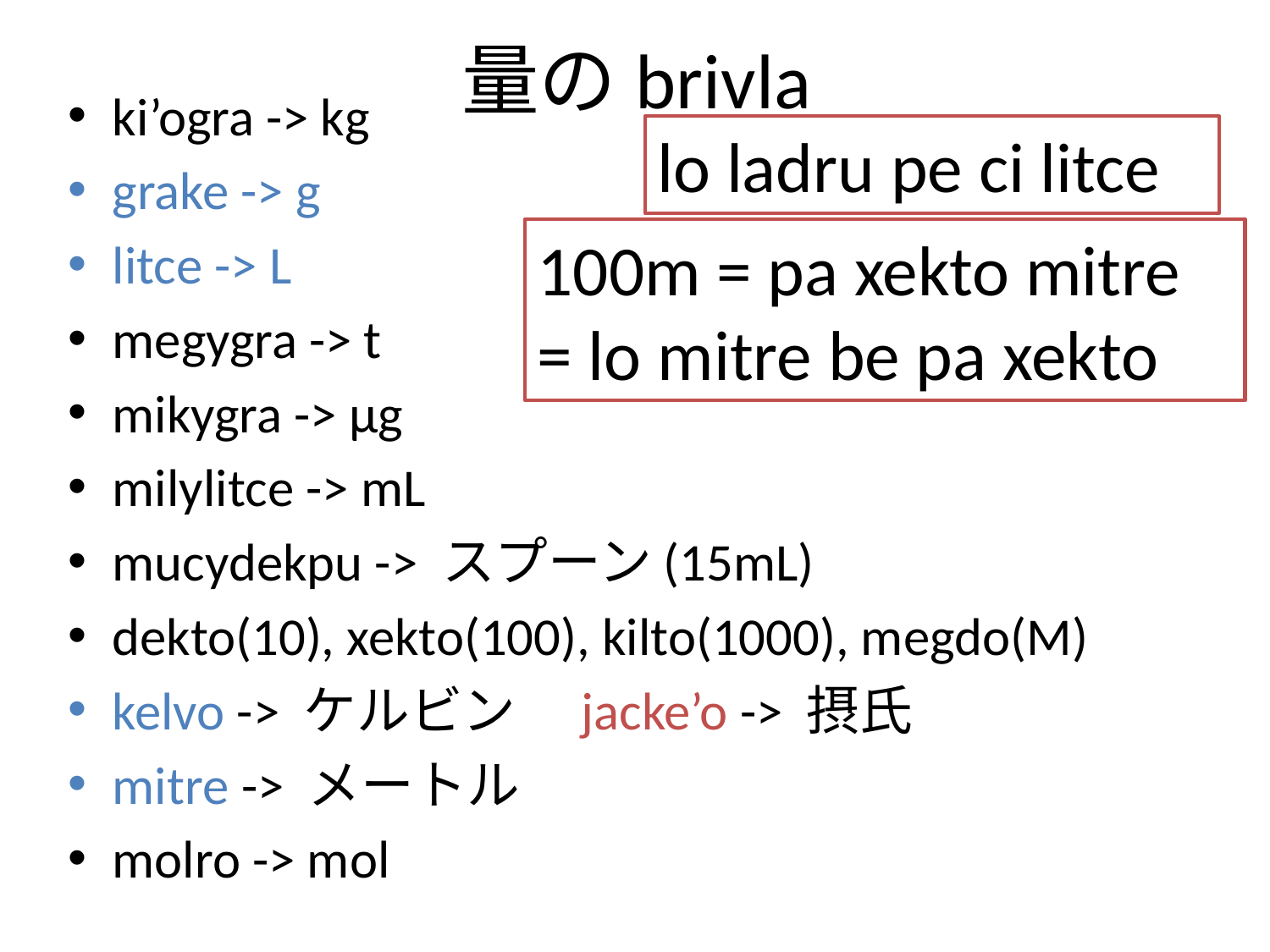

# 量のbrivla
ki’ogra -> kg
grake -> g
litce -> L
megygra -> t
mikygra -> μg
milylitce -> mL
mucydekpu -> スプーン(15mL)
dekto(10), xekto(100), kilto(1000), megdo(M)
kelvo -> ケルビン　jacke’o -> 摂氏
mitre -> メートル
molro -> mol
lo ladru pe ci litce
100m = pa xekto mitre
= lo mitre be pa xekto